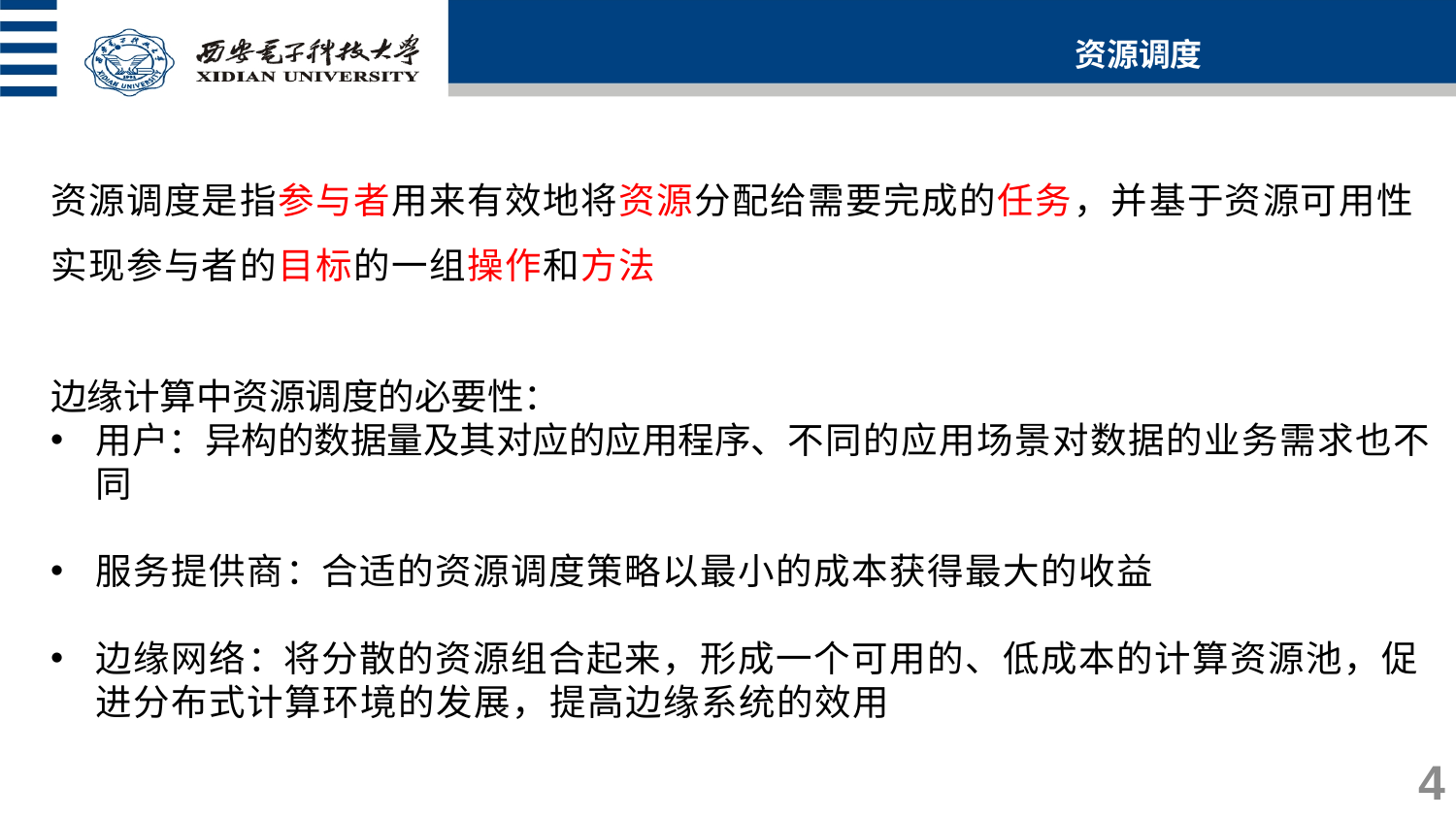

# 资源调度
资源调度是指参与者用来有效地将资源分配给需要完成的任务，并基于资源可用性实现参与者的目标的一组操作和方法

边缘计算中资源调度的必要性：
用户：异构的数据量及其对应的应用程序、不同的应用场景对数据的业务需求也不同

服务提供商：合适的资源调度策略以最小的成本获得最大的收益

边缘网络：将分散的资源组合起来，形成一个可用的、低成本的计算资源池，促进分布式计算环境的发展，提高边缘系统的效用
4